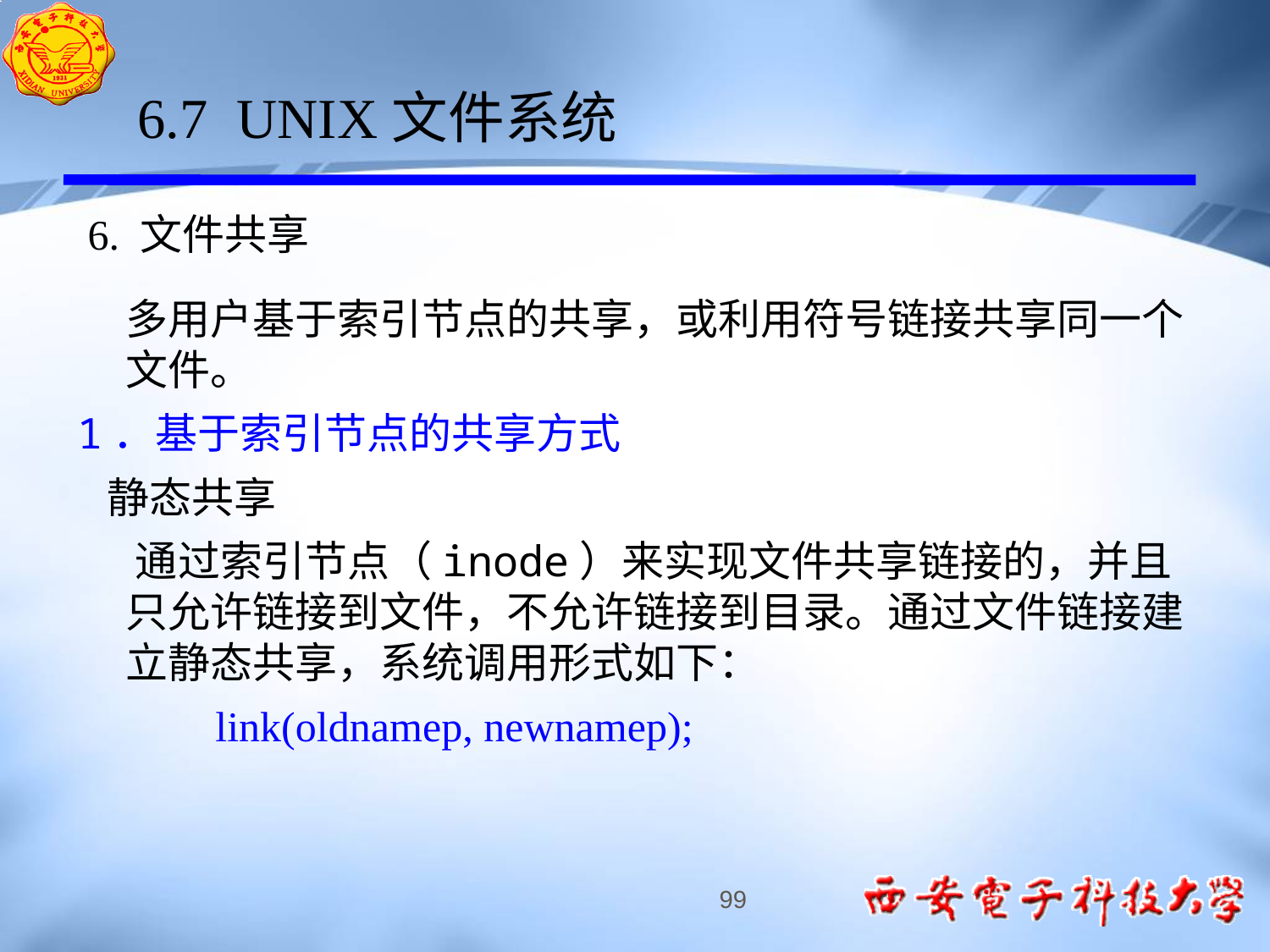

6.7  UNIX文件系统
6. 文件共享
    多用户基于索引节点的共享，或利用符号链接共享同一个文件。
1．基于索引节点的共享方式
  静态共享
     通过索引节点（inode）来实现文件共享链接的，并且只允许链接到文件，不允许链接到目录。通过文件链接建立静态共享，系统调用形式如下：
      link(oldnamep, newnamep);

99